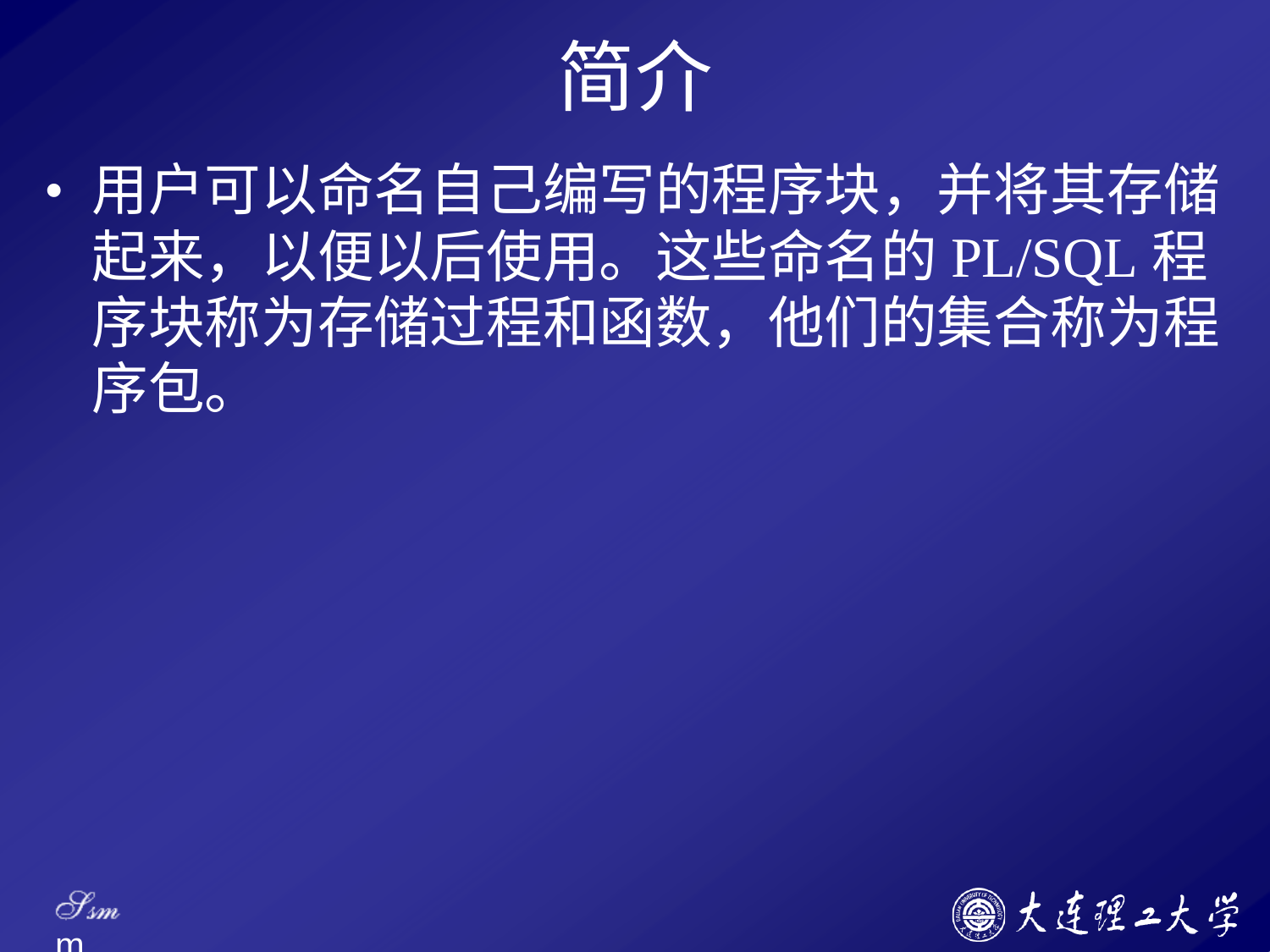

# 简介
用户可以命名自己编写的程序块，并将其存储 起来，以便以后使用。这些命名的PL/SQL程 序块称为存储过程和函数，他们的集合称为程 序包。

Ssm